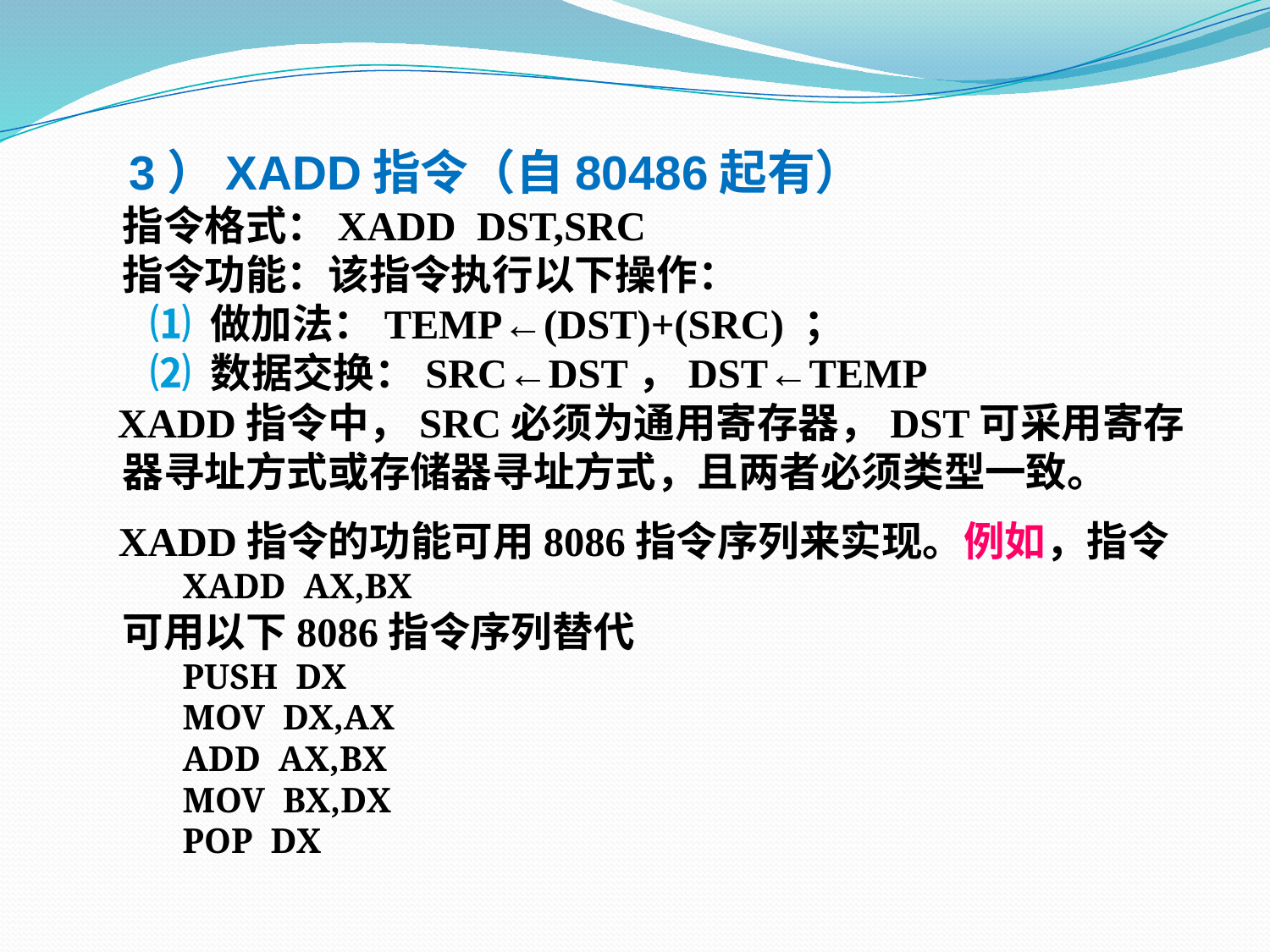

3）XADD指令（自80486起有）
    指令格式：XADD  DST,SRC
    指令功能：该指令执行以下操作：
        ⑴ 做加法：TEMP←(DST)+(SRC) ；
        ⑵ 数据交换：SRC←DST，DST←TEMP
    XADD指令中，SRC必须为通用寄存器，DST可采用寄存
    器寻址方式或存储器寻址方式，且两者必须类型一致。

    XADD指令的功能可用8086指令序列来实现。例如，指令
            XADD  AX,BX
    可用以下8086指令序列替代
            PUSH  DX
            MOV  DX,AX
            ADD  AX,BX
            MOV  BX,DX
            POP  DX